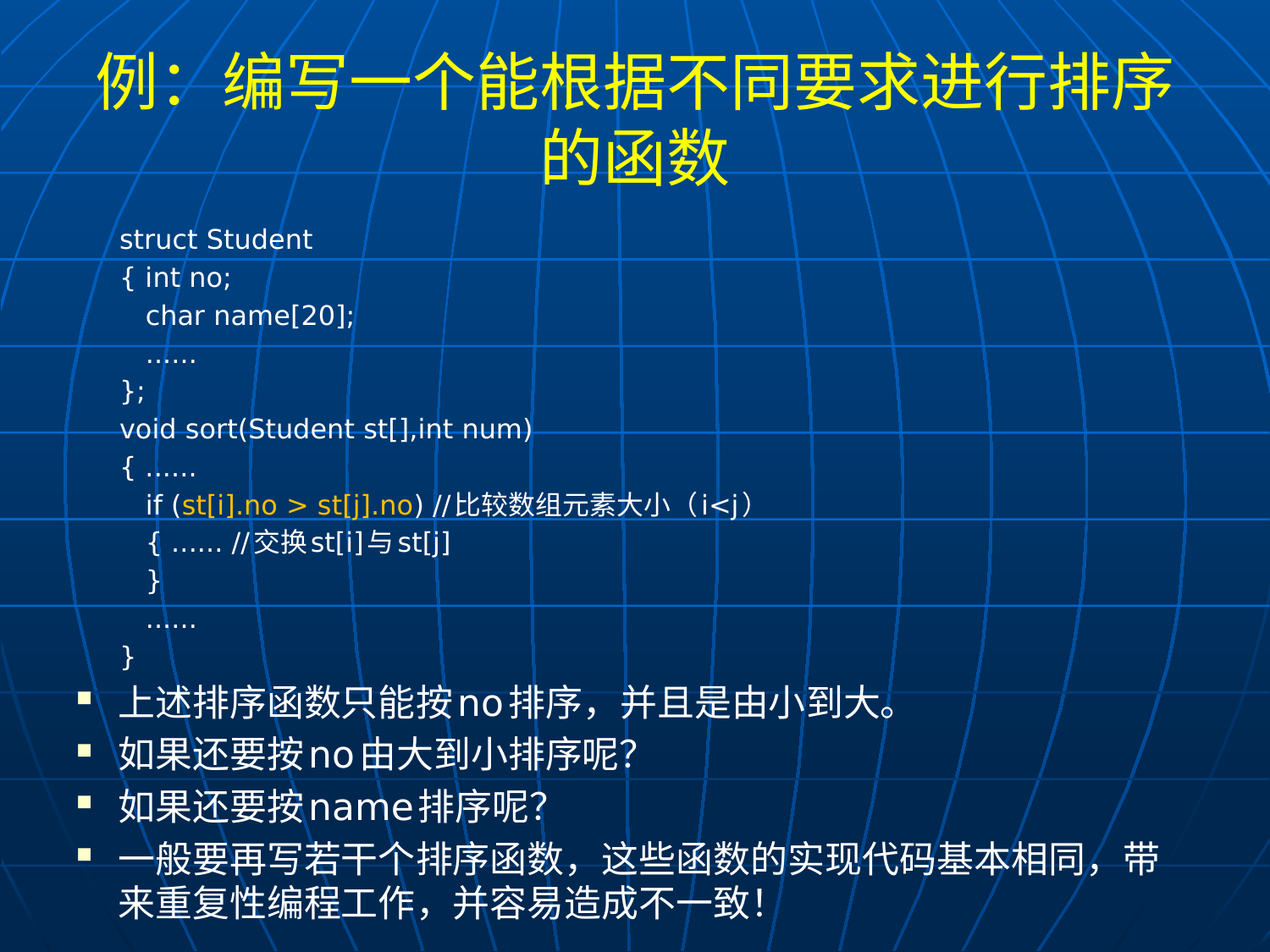

# 例：编写一个能根据不同要求进行排序的函数
struct Student
{ int no;
   char name[20];
   ......
};
void sort(Student st[],int num)
{ ......
   if (st[i].no > st[j].no) //比较数组元素大小（i<j）
   { ...... //交换st[i]与st[j]
   }
   ......
}
上述排序函数只能按no排序，并且是由小到大。
如果还要按no由大到小排序呢？
如果还要按name排序呢？
一般要再写若干个排序函数，这些函数的实现代码基本相同，带来重复性编程工作，并容易造成不一致！